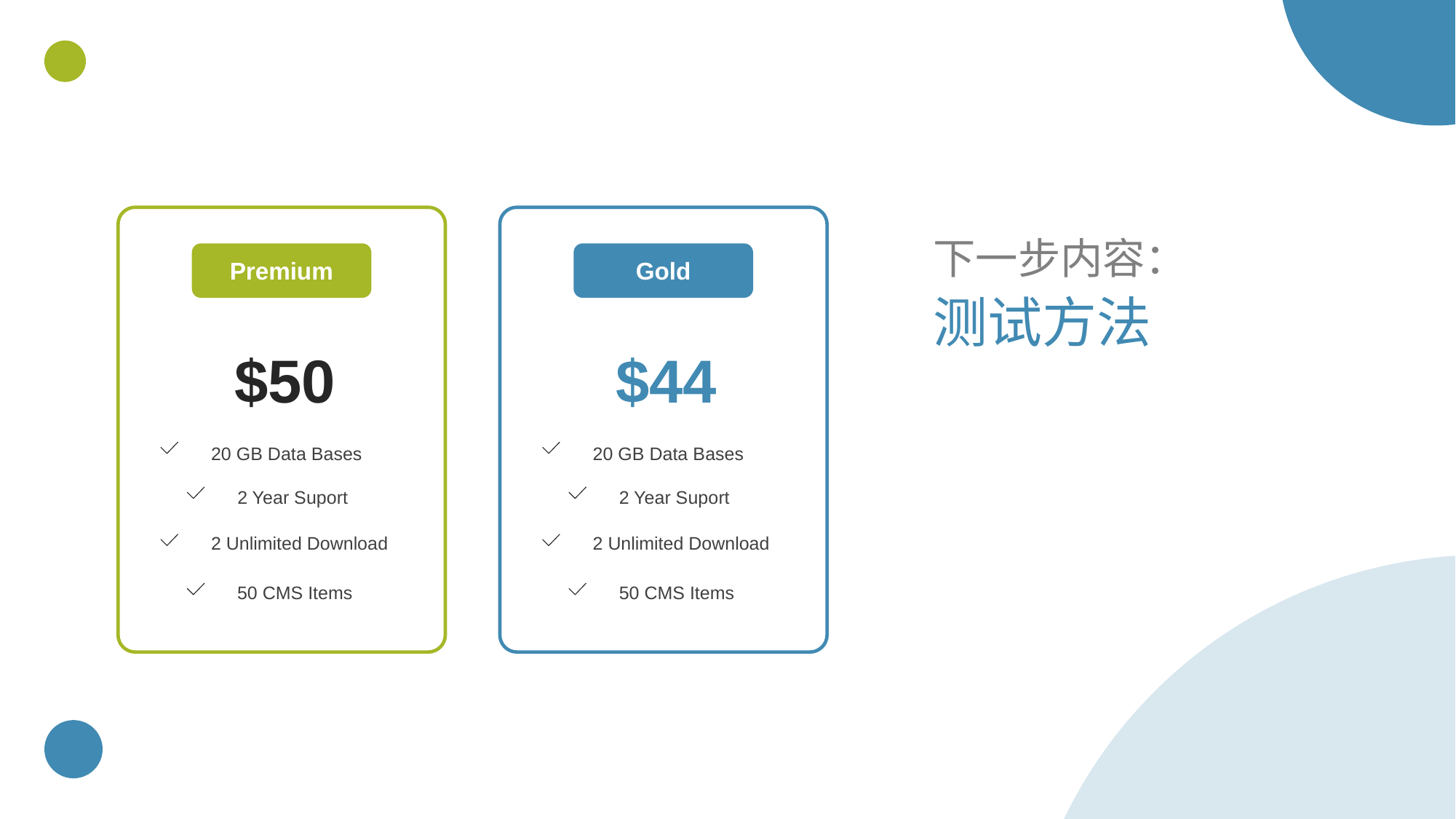

下一步内容：
Premium
Gold
测试方法
$50
20 GB Data Bases

2 Year Suport

2 Unlimited Download

50 CMS Items

$44
20 GB Data Bases

2 Year Suport

2 Unlimited Download

50 CMS Items